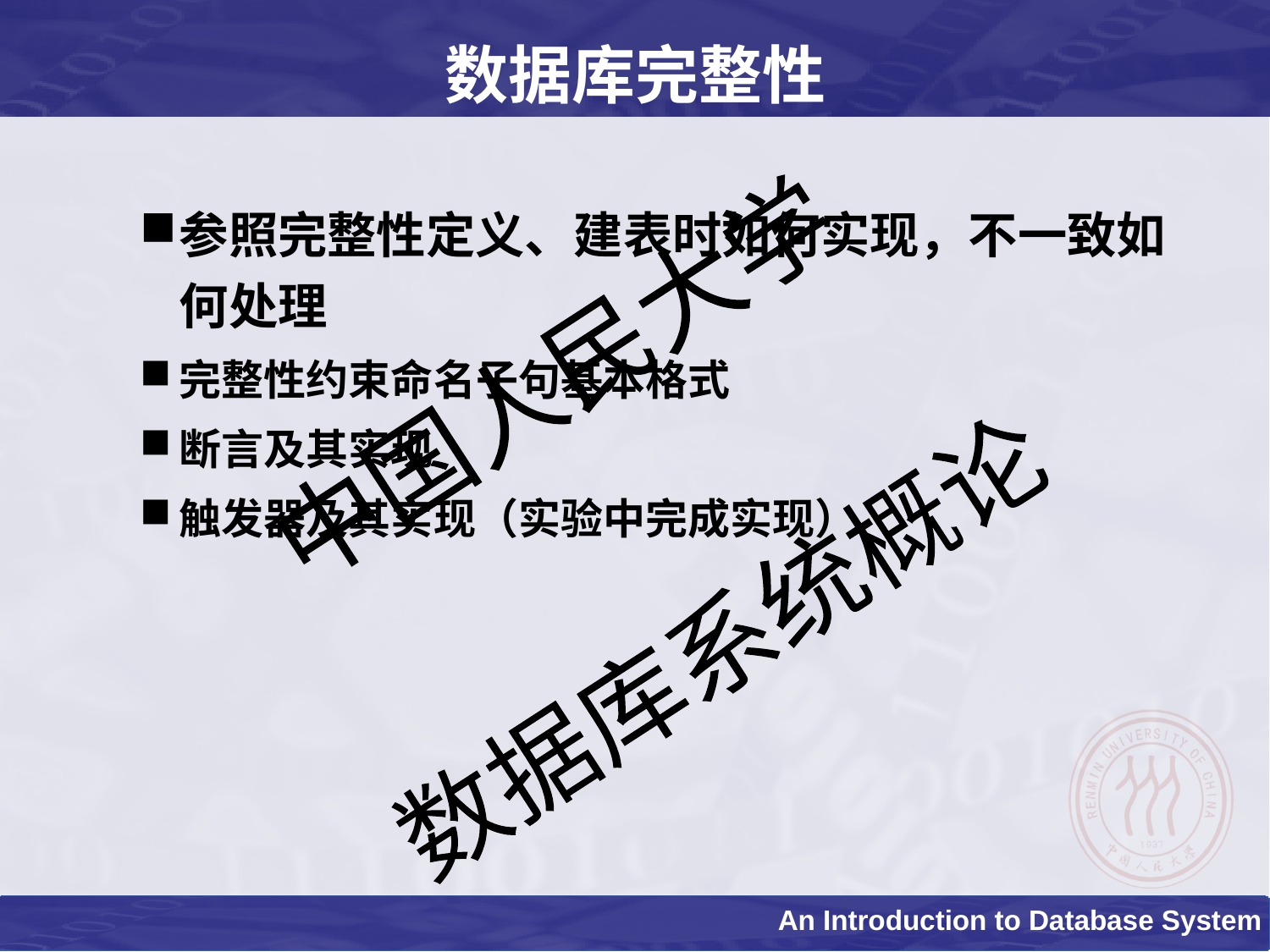

数据库完整性
参照完整性定义、建表时如何实现，不一致如何处理
完整性约束命名子句基本格式
断言及其实现
触发器及其实现（实验中完成实现）